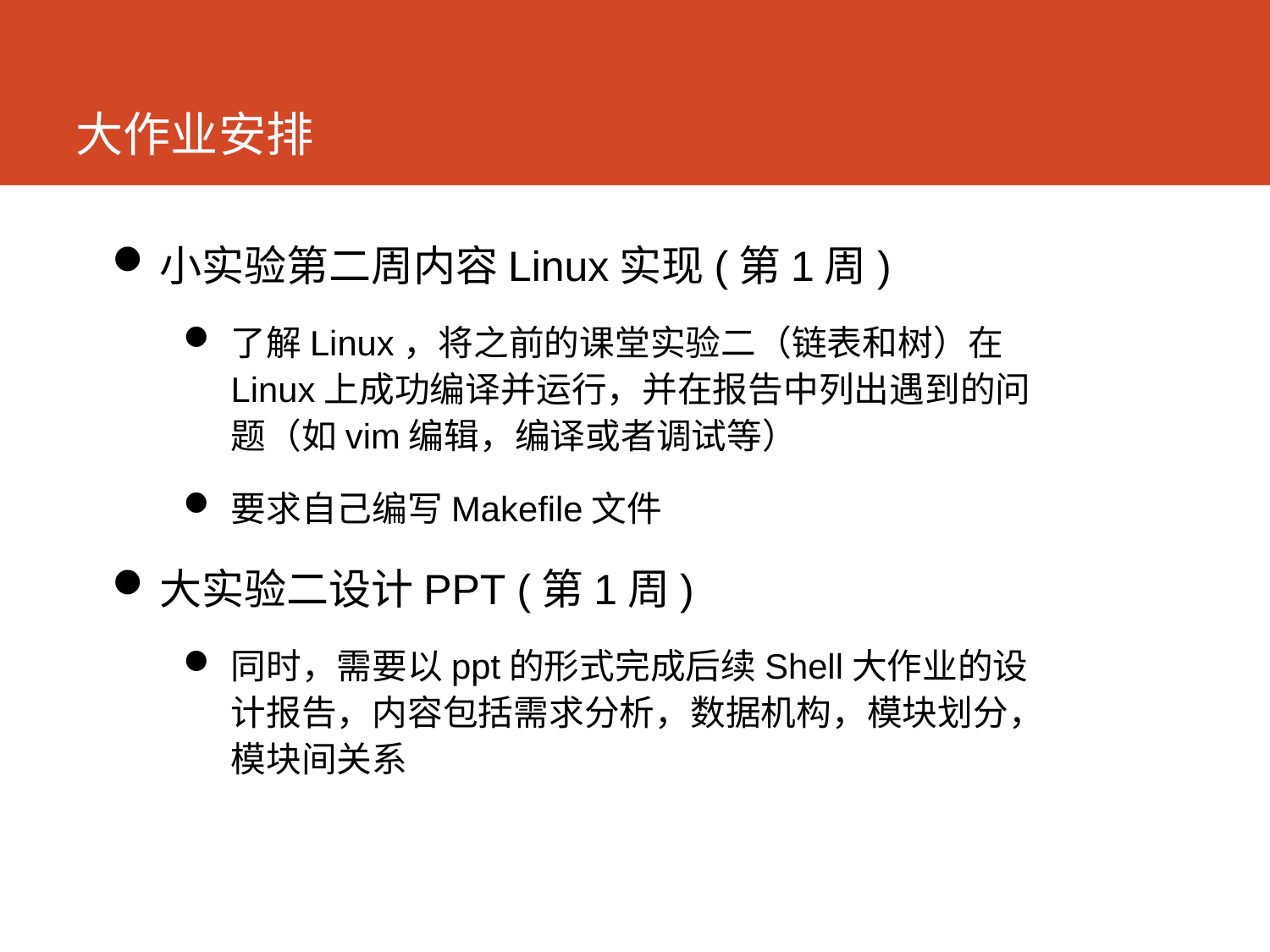

# 大作业安排
小实验第二周内容Linux实现(第1周)
了解Linux，将之前的课堂实验二（链表和树）在Linux上成功编译并运行，并在报告中列出遇到的问题（如vim编辑，编译或者调试等）
要求自己编写Makefile文件
大实验二设计PPT (第1周)
同时，需要以ppt的形式完成后续Shell大作业的设计报告，内容包括需求分析，数据机构，模块划分，模块间关系